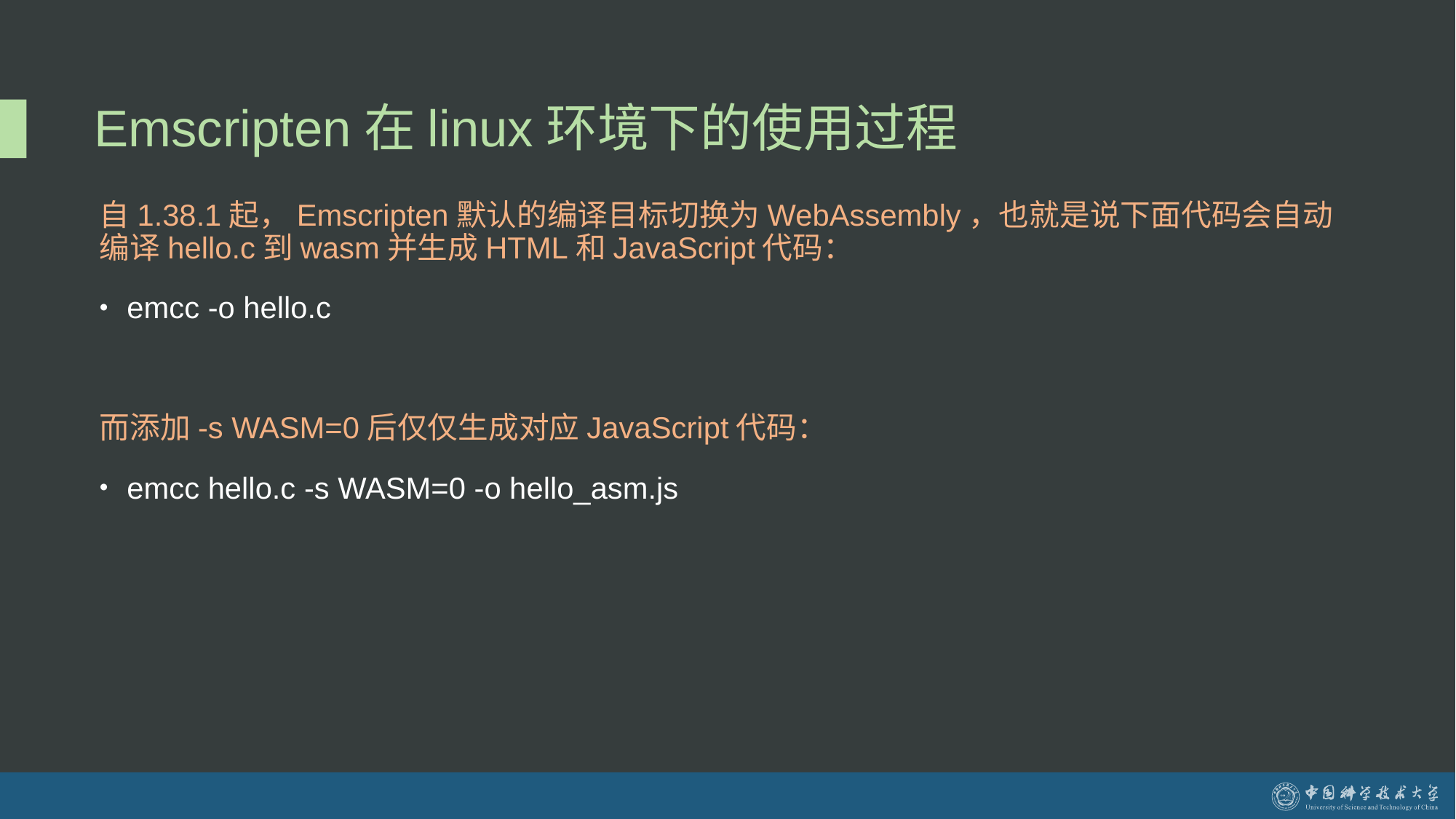

# Emscripten在linux环境下的使用过程
自1.38.1起，Emscripten默认的编译目标切换为WebAssembly，也就是说下面代码会自动编译hello.c到wasm并生成HTML和JavaScript代码：
emcc -o hello.c

而添加-s WASM=0后仅仅生成对应JavaScript代码：
emcc hello.c -s WASM=0 -o hello_asm.js